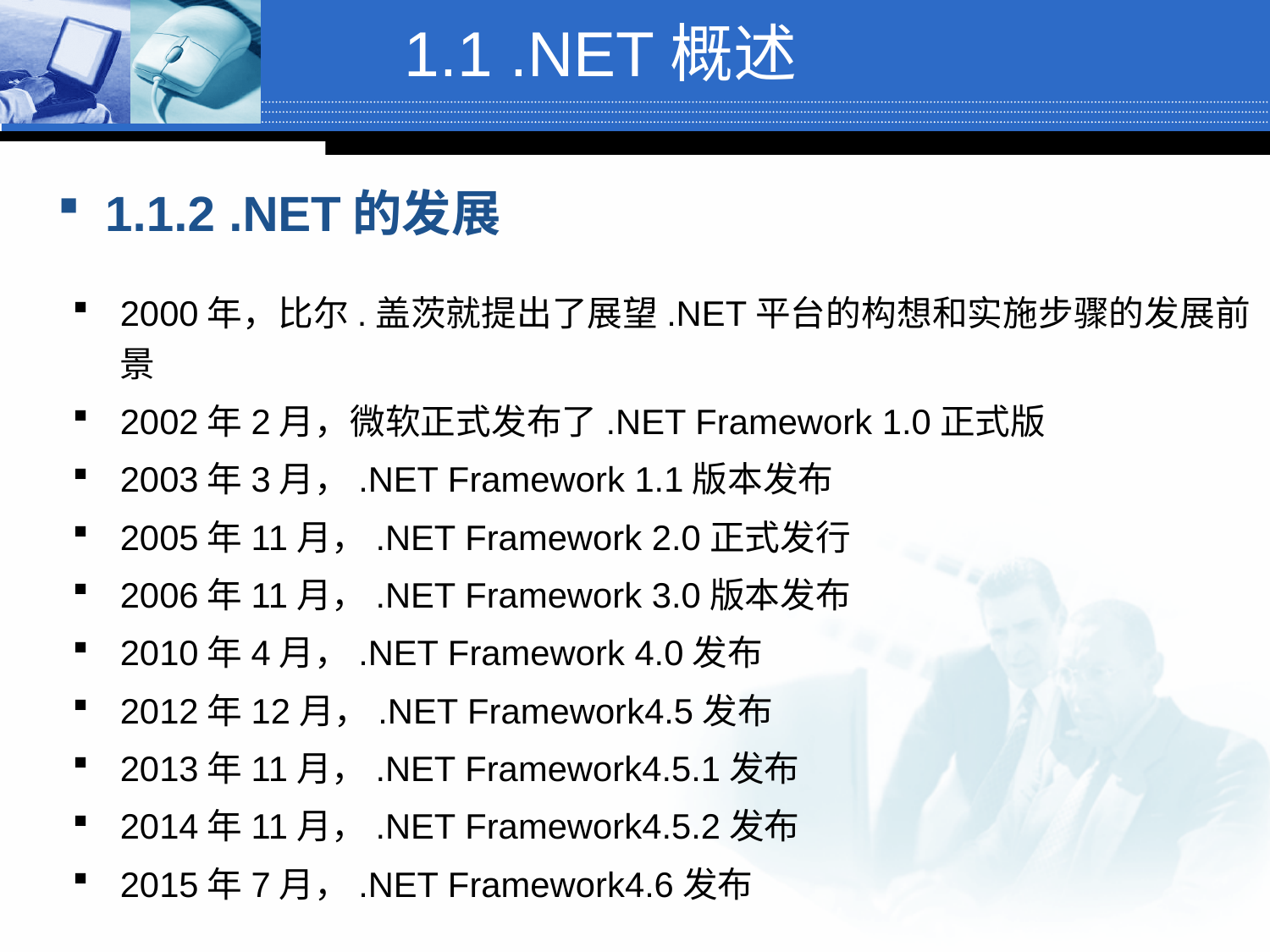

1.1 .NET概述
1.1.2 .NET的发展
2000年，比尔.盖茨就提出了展望.NET平台的构想和实施步骤的发展前景
2002年2月，微软正式发布了.NET Framework 1.0正式版
2003年3月，.NET Framework 1.1版本发布
2005年11月，.NET Framework 2.0正式发行
2006年11月，.NET Framework 3.0版本发布
2010年4月，.NET Framework 4.0发布
2012年12月，.NET Framework4.5发布
2013年11月，.NET Framework4.5.1发布
2014年11月，.NET Framework4.5.2发布
2015年7月，.NET Framework4.6发布